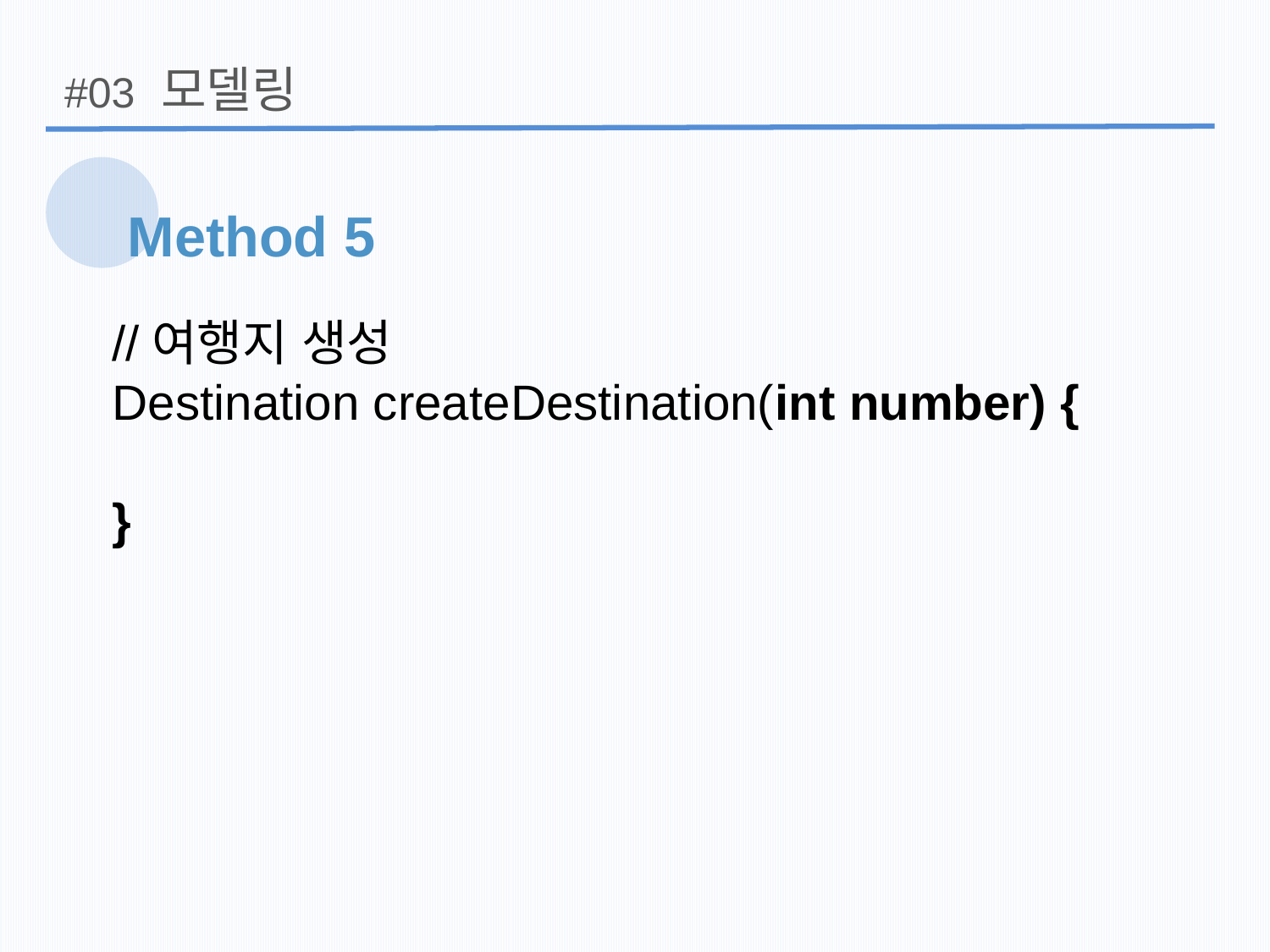

모델링
#03

Method 5
//여행지 생성
Destination createDestination(int number) {

}